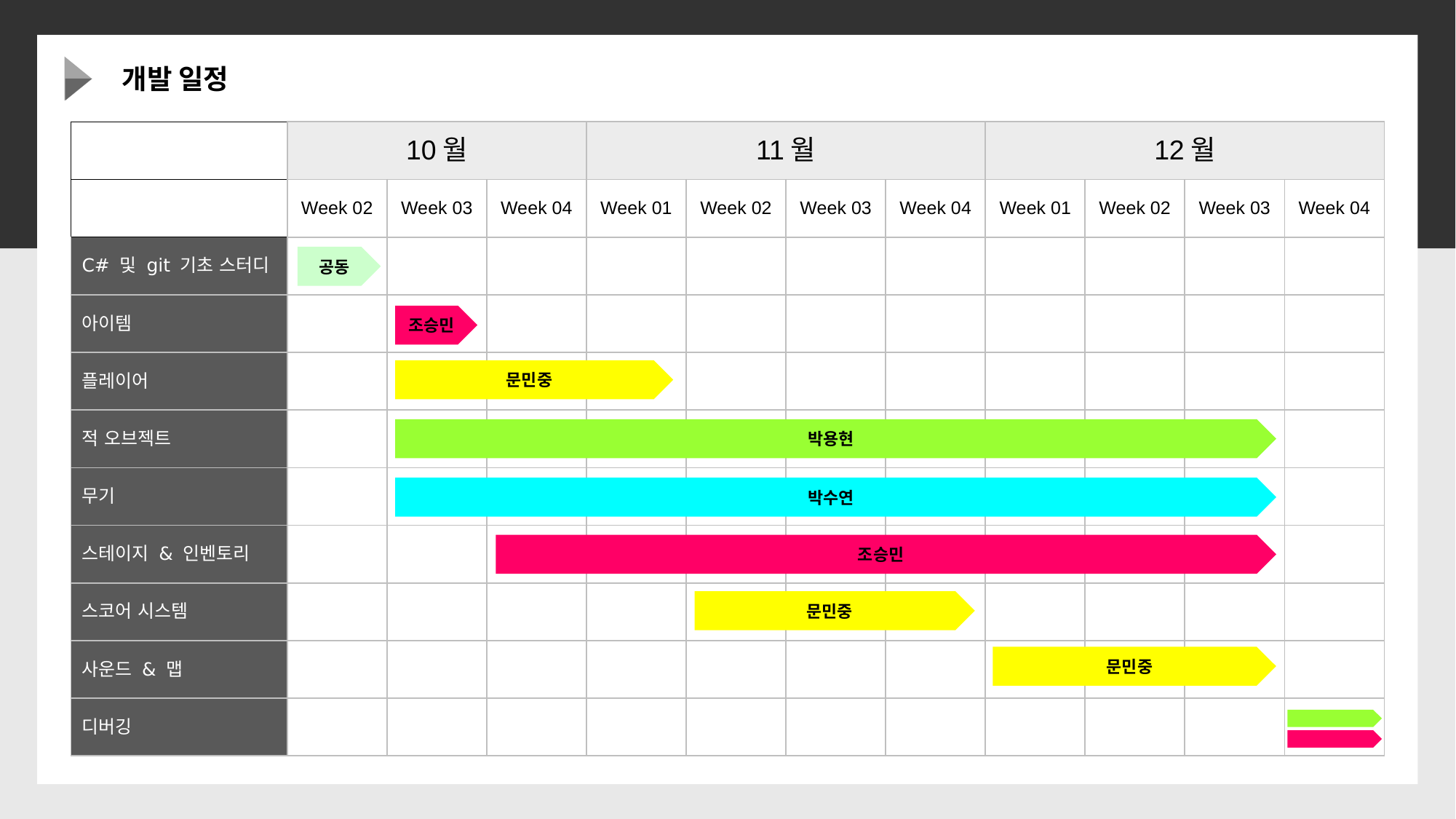

개발 일정
|  | 10월 |  |  | 11월 |  |  |  | 12월 |  |  |  |
| --- | --- | --- | --- | --- | --- | --- | --- | --- | --- | --- | --- |
|  | Week 02 | Week 03 | Week 04 | Week 01 | Week 02 | Week 03 | Week 04 | Week 01 | Week 02 | Week 03 | Week 04 |
| C# 및 git 기초 스터디 |  |  |  |  |  |  |  |  |  |  |  |
| 아이템 |  |  |  |  |  |  |  |  |  |  |  |
| 플레이어 |  |  |  |  |  |  |  |  |  |  |  |
| 적 오브젝트 |  |  |  |  |  |  |  |  |  |  |  |
| 무기 |  |  |  |  |  |  |  |  |  |  |  |
| 스테이지 & 인벤토리 |  |  |  |  |  |  |  |  |  |  |  |
| 스코어 시스템 |  |  |  |  |  |  |  |  |  |  |  |
| 사운드 & 맵 |  |  |  |  |  |  |  |  |  |  |  |
| 디버깅 |  |  |  |  |  |  |  |  |  |  |  |
공동
조승민
문민중
박용현
박수연
조승민
문민중
문민중